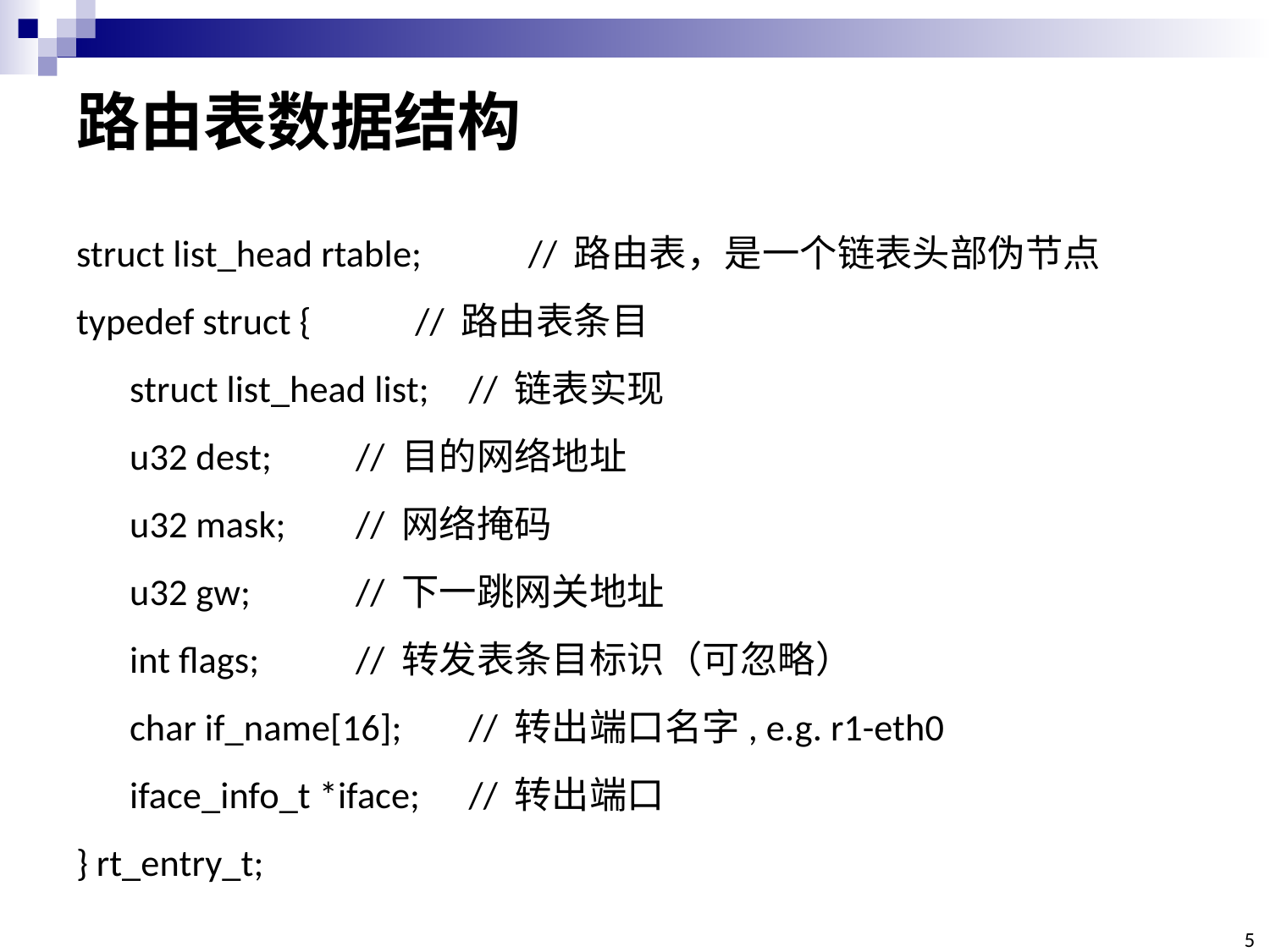

# 路由表数据结构
struct list_head rtable; 	// 路由表，是一个链表头部伪节点
typedef struct {		// 路由表条目
struct list_head list;		// 链表实现
u32 dest;			// 目的网络地址
u32 mask;			// 网络掩码
u32 gw;			// 下一跳网关地址
int flags;			// 转发表条目标识（可忽略）
char if_name[16];		// 转出端口名字, e.g. r1-eth0
iface_info_t *iface;		// 转出端口
} rt_entry_t;
5